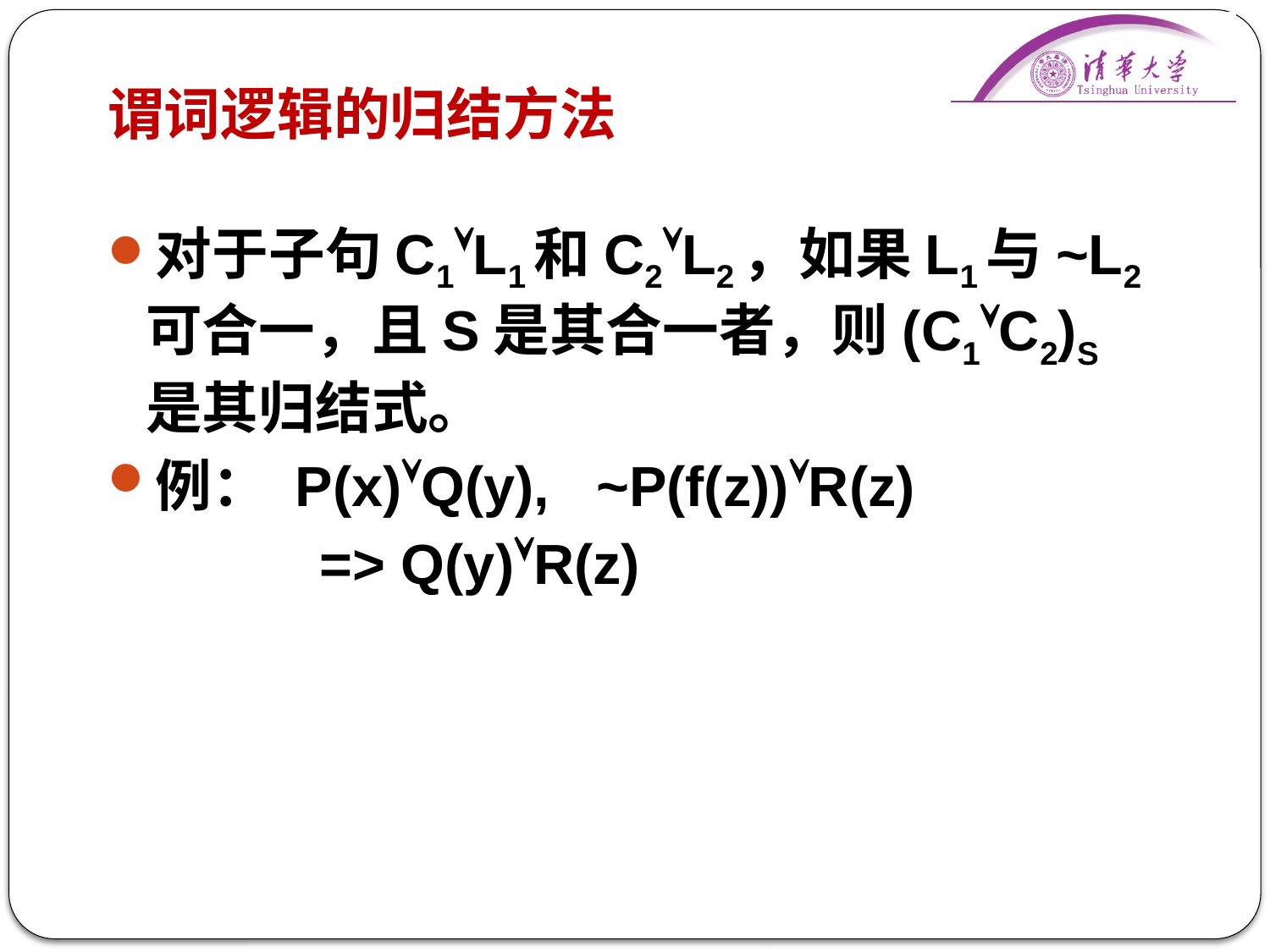

# 谓词逻辑的归结方法
对于子句C1∨L1和C2∨L2，如果L1与~L2可合一，且S是其合一者，则(C1∨C2)S是其归结式。
例： P(x)∨Q(y),   ~P(f(z))∨R(z)
		   => Q(y)∨R(z)
17